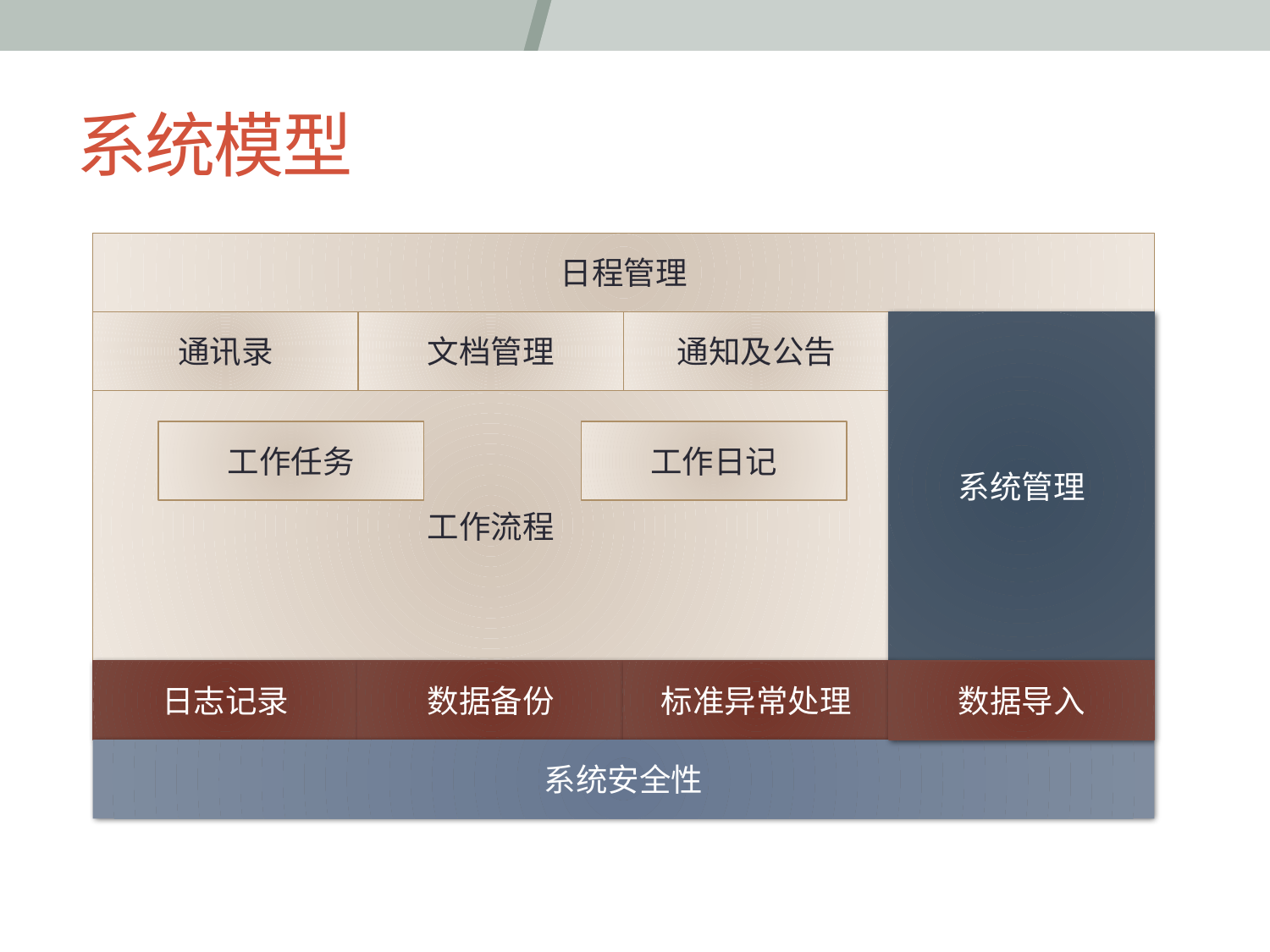

# 系统模型
日程管理
通讯录
文档管理
通知及公告
系统管理
工作流程
工作任务
工作日记
日志记录
数据备份
标准异常处理
数据导入
系统安全性